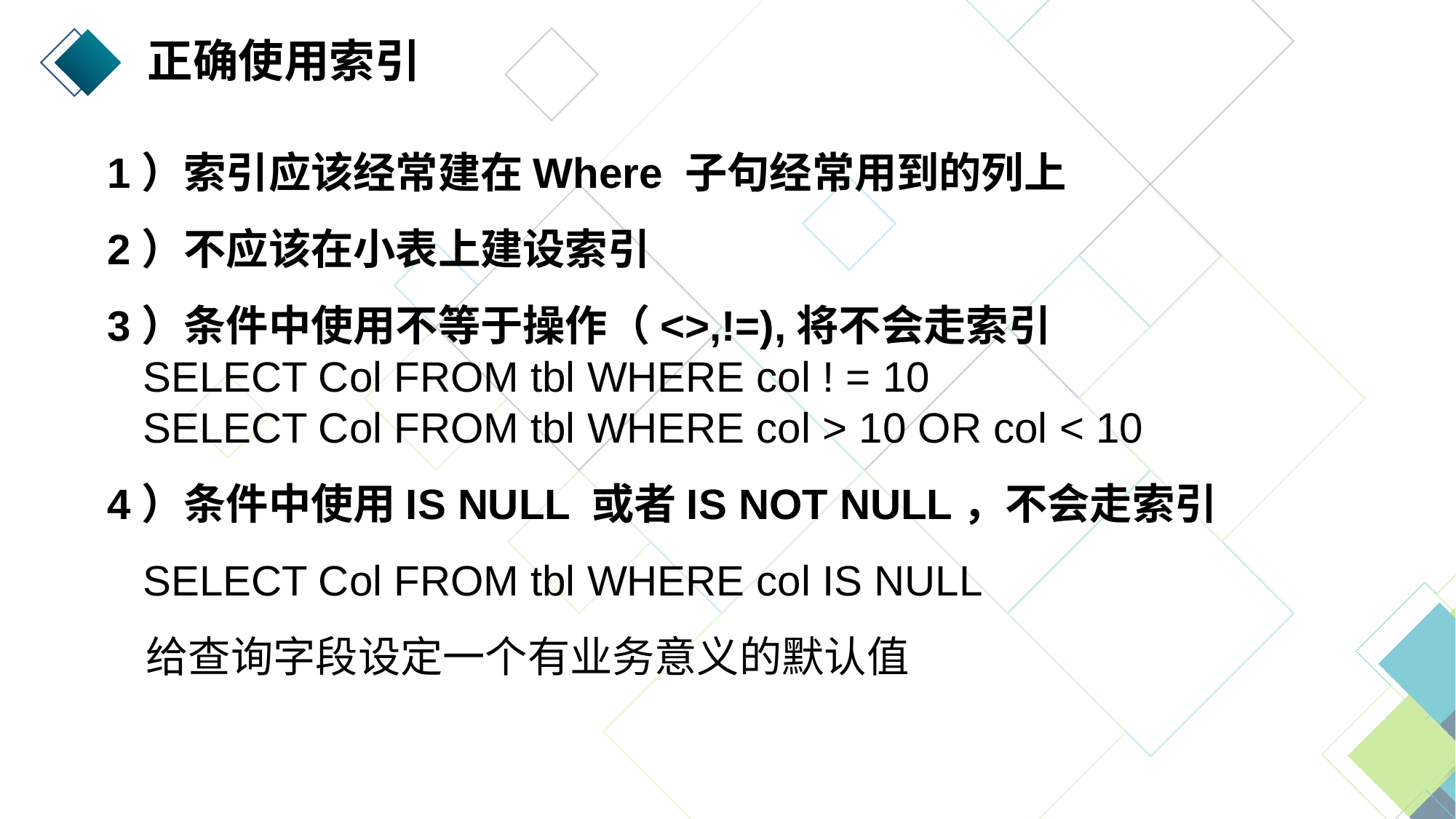

正确使用索引
1）索引应该经常建在Where 子句经常用到的列上
2）不应该在小表上建设索引
3）条件中使用不等于操作（<>,!=),将不会走索引
   SELECT Col FROM tbl WHERE col ! = 10
   SELECT Col FROM tbl WHERE col > 10 OR col < 10
4）条件中使用IS NULL 或者IS NOT NULL，不会走索引
   SELECT Col FROM tbl WHERE col IS NULL
   给查询字段设定一个有业务意义的默认值